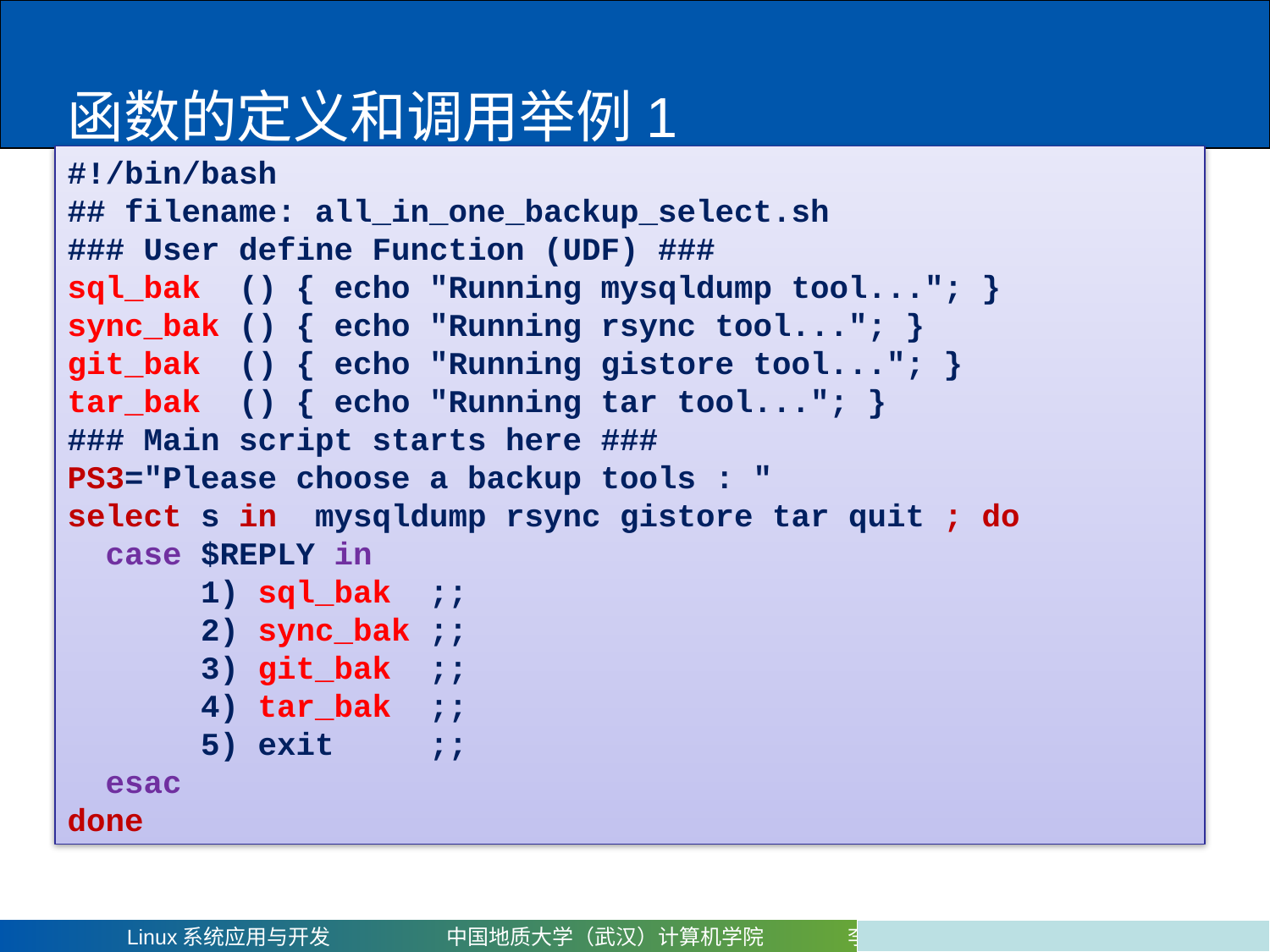

# 函数的定义和调用举例1
#!/bin/bash
## filename: all_in_one_backup_select.sh
### User define Function (UDF) ###
sql_bak  () { echo "Running mysqldump tool..."; }
sync_bak () { echo "Running rsync tool..."; }
git_bak  () { echo "Running gistore tool..."; }
tar_bak  () { echo "Running tar tool..."; }
### Main script starts here ###
PS3="Please choose a backup tools : "
select s in  mysqldump rsync gistore tar quit ; do
  case $REPLY in
       1) sql_bak  ;;
       2) sync_bak ;;
       3) git_bak  ;;
       4) tar_bak  ;;
       5) exit     ;;
  esac
done